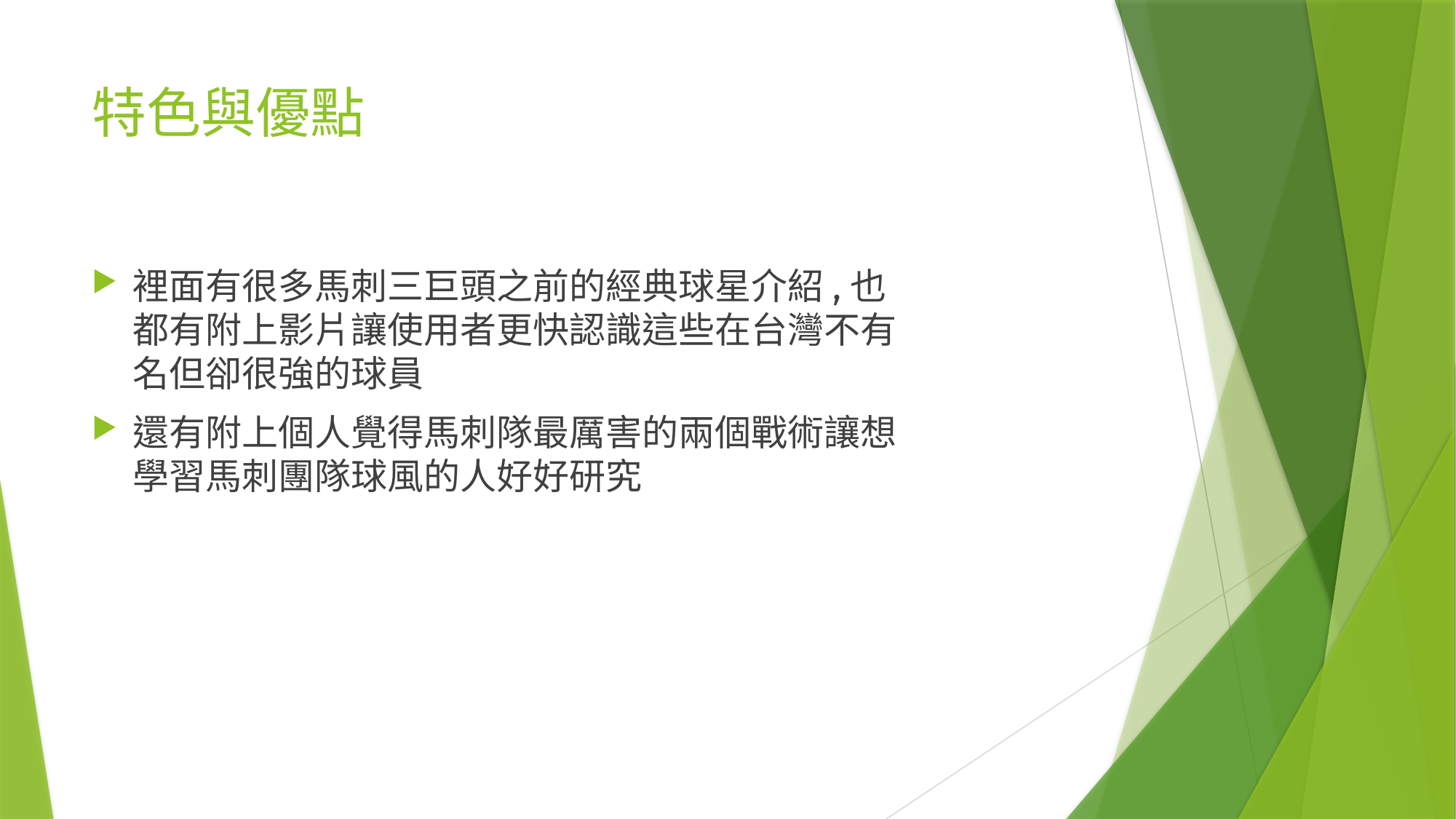

# 特色與優點
裡面有很多馬刺三巨頭之前的經典球星介紹,也都有附上影片讓使用者更快認識這些在台灣不有名但卻很強的球員
還有附上個人覺得馬刺隊最厲害的兩個戰術讓想學習馬刺團隊球風的人好好研究